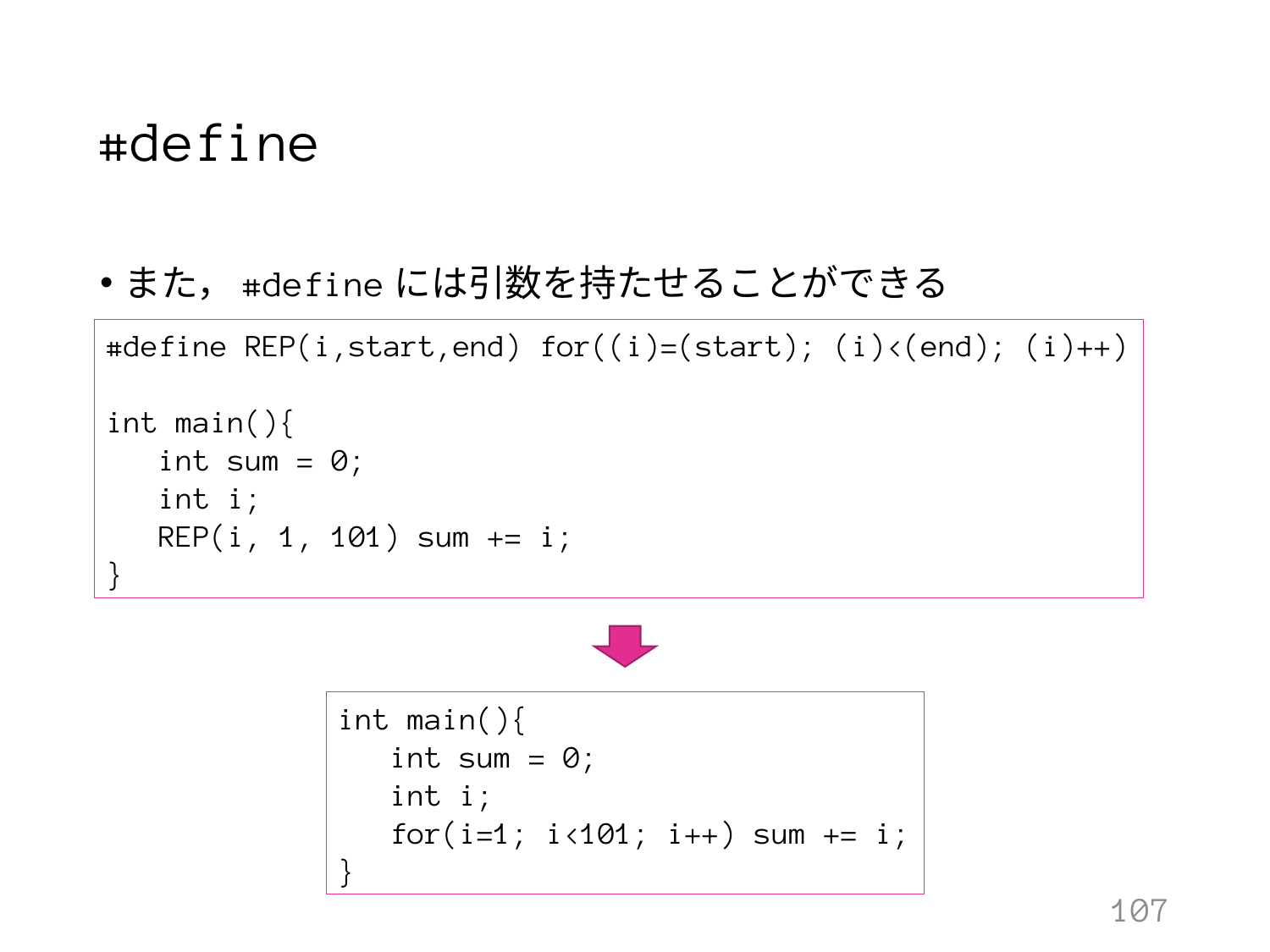

# #define
また，#defineには引数を持たせることができる
#define REP(i,start,end) for((i)=(start); (i)<(end); (i)++)

int main(){
   int sum = 0;
   int i;
   REP(i, 1, 101) sum += i;
}

int main(){
   int sum = 0;
   int i;
   for(i=1; i<101; i++) sum += i;
}
107